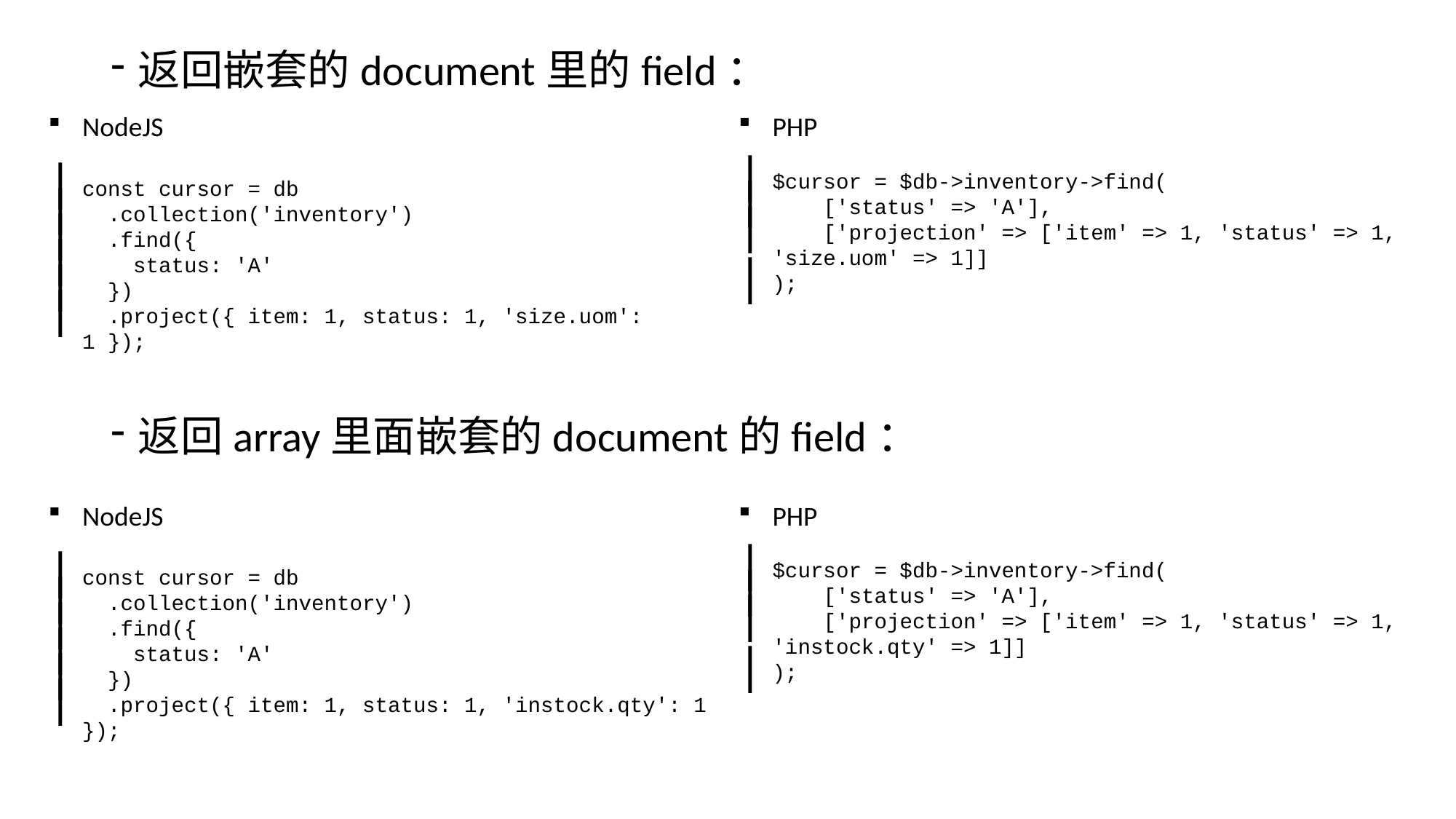

返回嵌套的document里的field：

返回array里面嵌套的document的field：
NodeJS

const cursor = db
  .collection('inventory')
  .find({
    status: 'A'
  })
  .project({ item: 1, status: 1, 'size.uom': 1 });
PHP

$cursor = $db->inventory->find(
    ['status' => 'A'],
    ['projection' => ['item' => 1, 'status' => 1, 'size.uom' => 1]]
);
NodeJS

const cursor = db
  .collection('inventory')
  .find({
    status: 'A'
  })
  .project({ item: 1, status: 1, 'instock.qty': 1 });
PHP

$cursor = $db->inventory->find(
    ['status' => 'A'],
    ['projection' => ['item' => 1, 'status' => 1, 'instock.qty' => 1]]
);